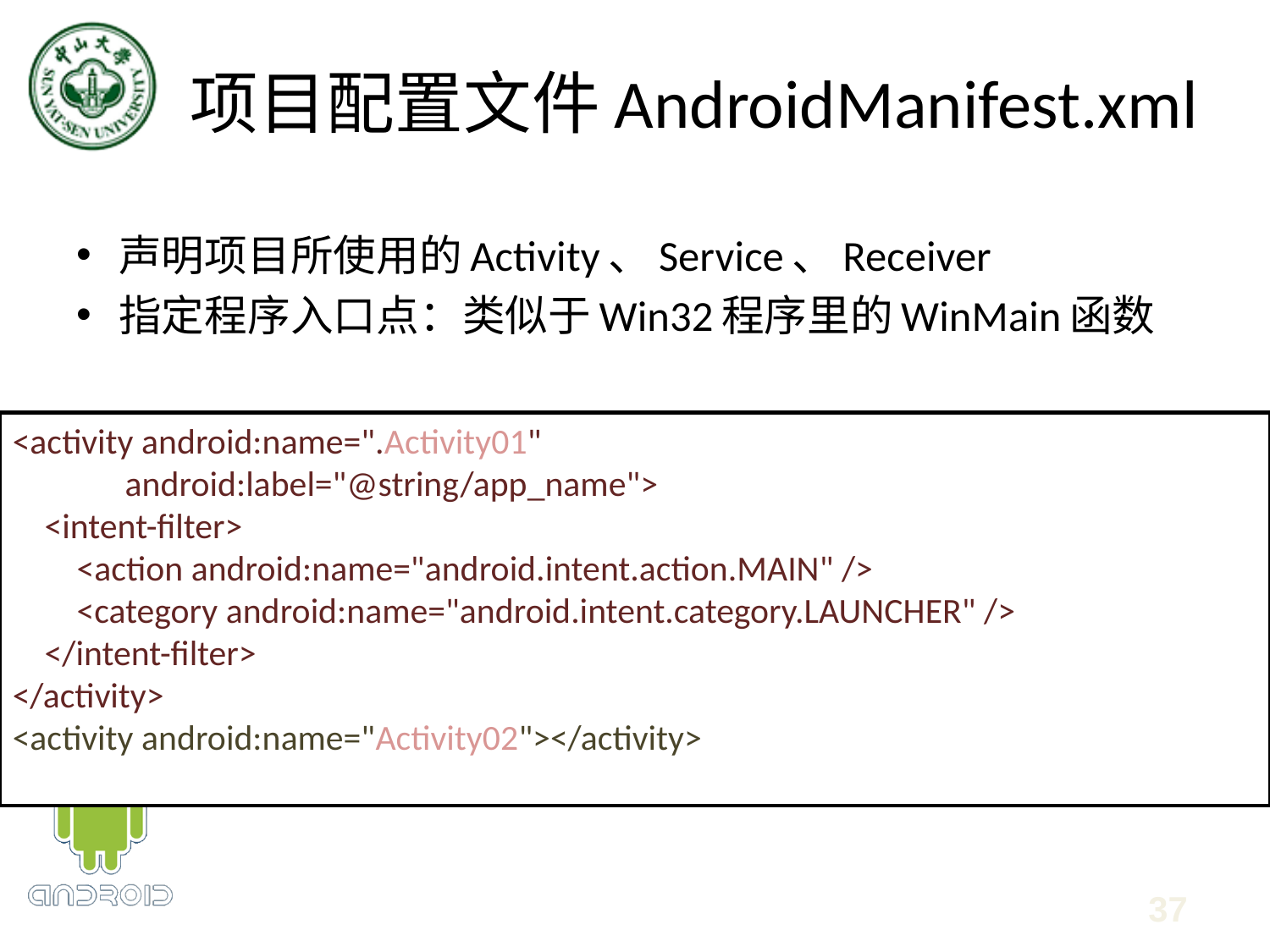

# 项目配置文件AndroidManifest.xml
声明项目所使用的Activity、Service、Receiver
指定程序入口点：类似于Win32程序里的WinMain函数
<activity android:name=".Activity01"
              android:label="@string/app_name">
    <intent-filter>
        <action android:name="android.intent.action.MAIN" />
        <category android:name="android.intent.category.LAUNCHER" />
    </intent-filter>
</activity>
<activity android:name="Activity02"></activity>

37